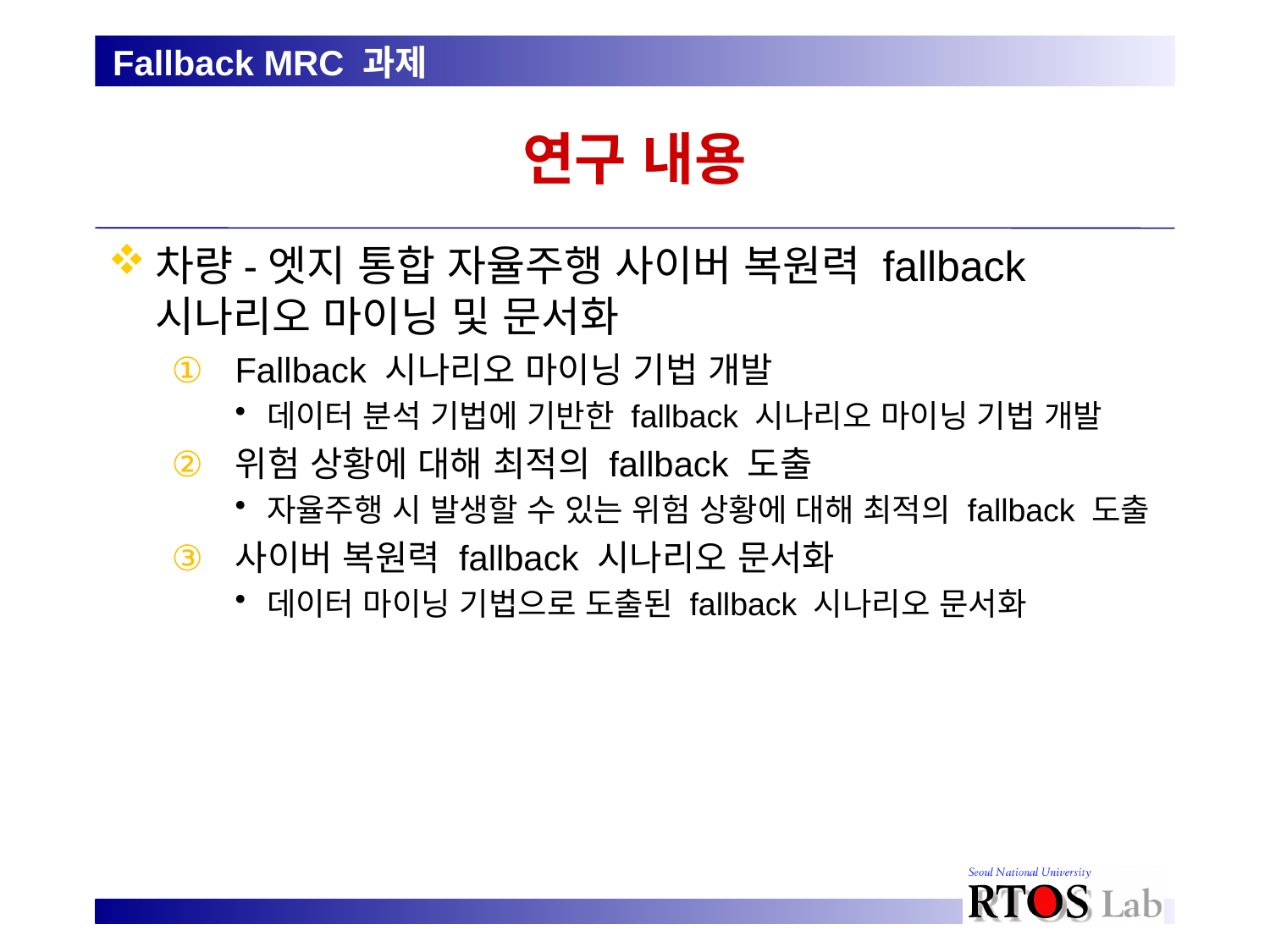

Fallback MRC 과제
# 연구 내용
차량-엣지 통합 자율주행 사이버 복원력 fallback 시나리오 마이닝 및 문서화
Fallback 시나리오 마이닝 기법 개발
데이터 분석 기법에 기반한 fallback 시나리오 마이닝 기법 개발
위험 상황에 대해 최적의 fallback 도출
자율주행 시 발생할 수 있는 위험 상황에 대해 최적의 fallback 도출
사이버 복원력 fallback 시나리오 문서화
데이터 마이닝 기법으로 도출된 fallback 시나리오 문서화